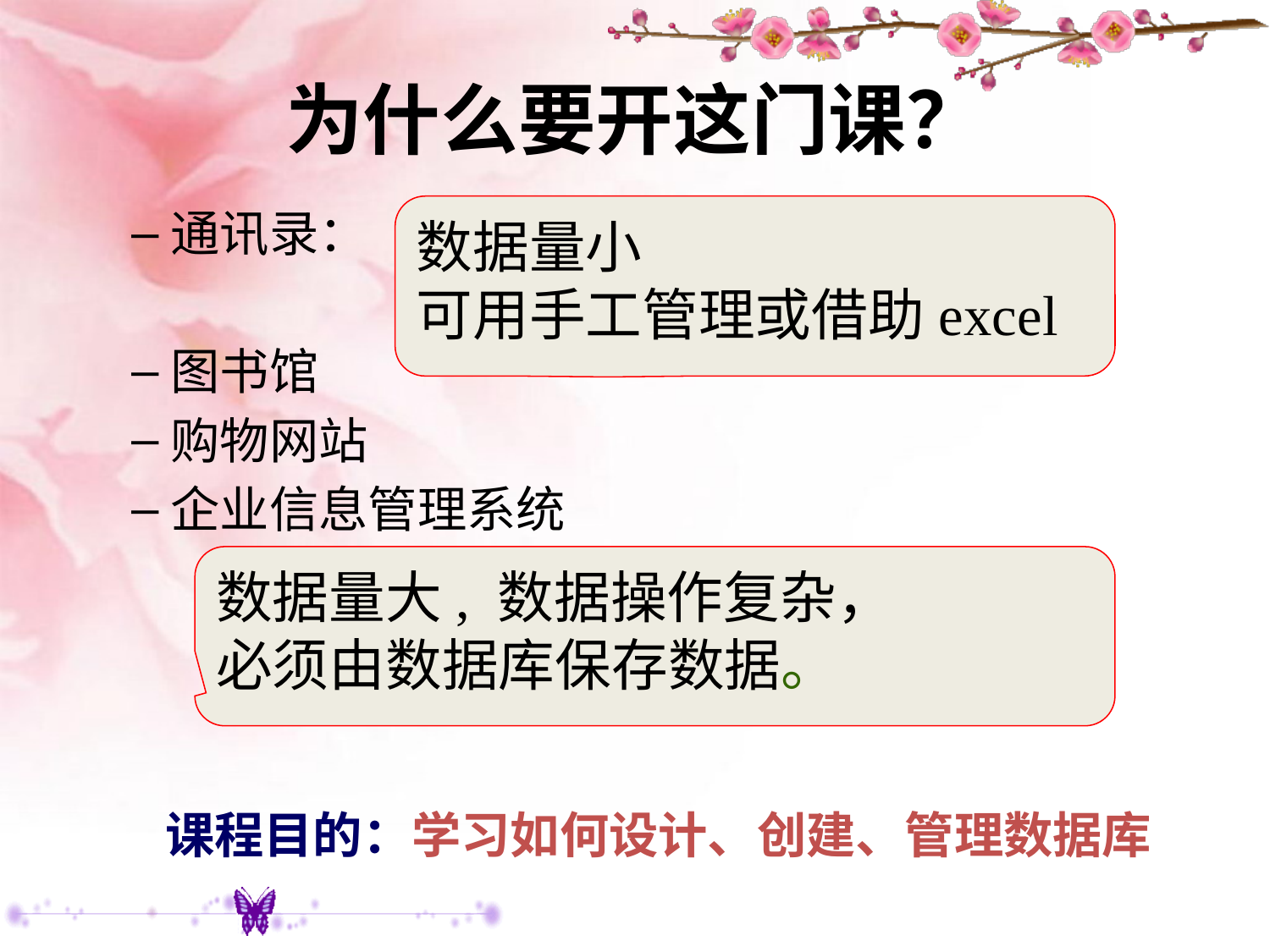

# 为什么要开这门课？
通讯录：

图书馆
购物网站
企业信息管理系统

数据量小
可用手工管理或借助excel
数据量大, 数据操作复杂，
必须由数据库保存数据。

课程目的：学习如何设计、创建、管理数据库